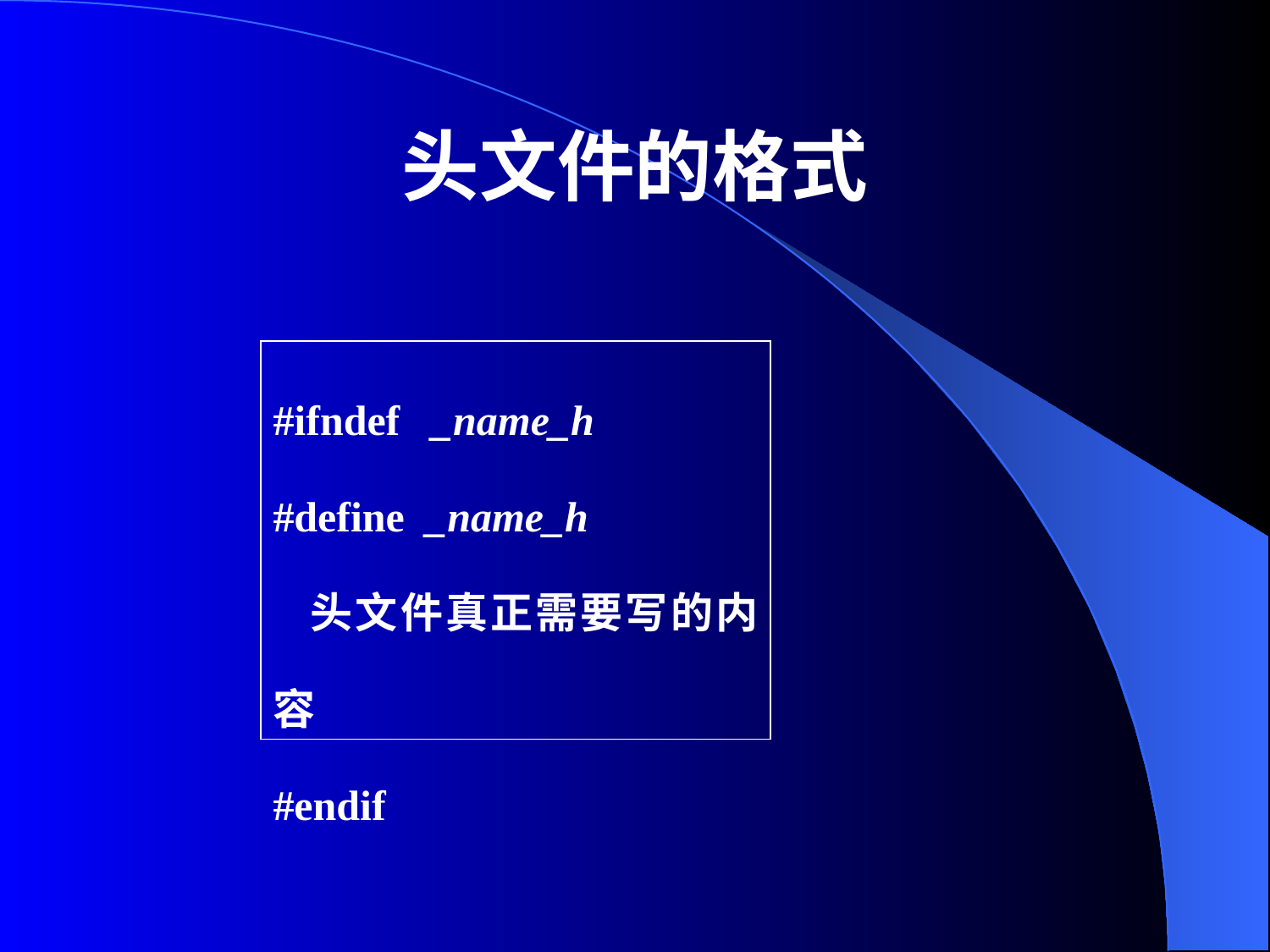

# 头文件的格式
#ifndef   _name_h
#define  _name_h
  头文件真正需要写的内容
#endif